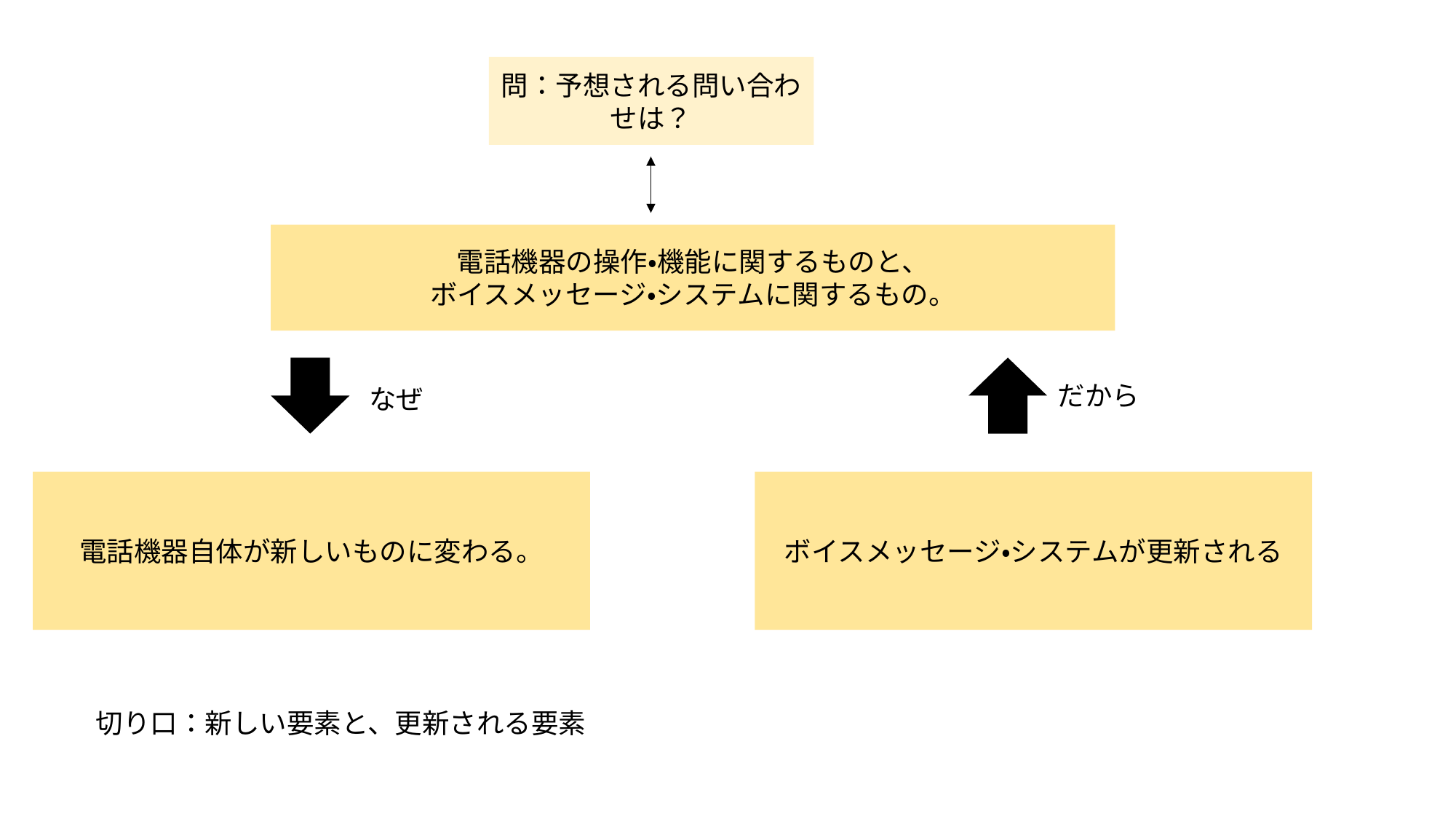

問：予想される問い合わせは？
電話機器の操作・機能に関するものと、
ボイスメッセージ・システムに関するもの。

だから
なぜ
電話機器自体が新しいものに変わる。
ボイスメッセージ・システムが更新される
切り口：新しい要素と、更新される要素